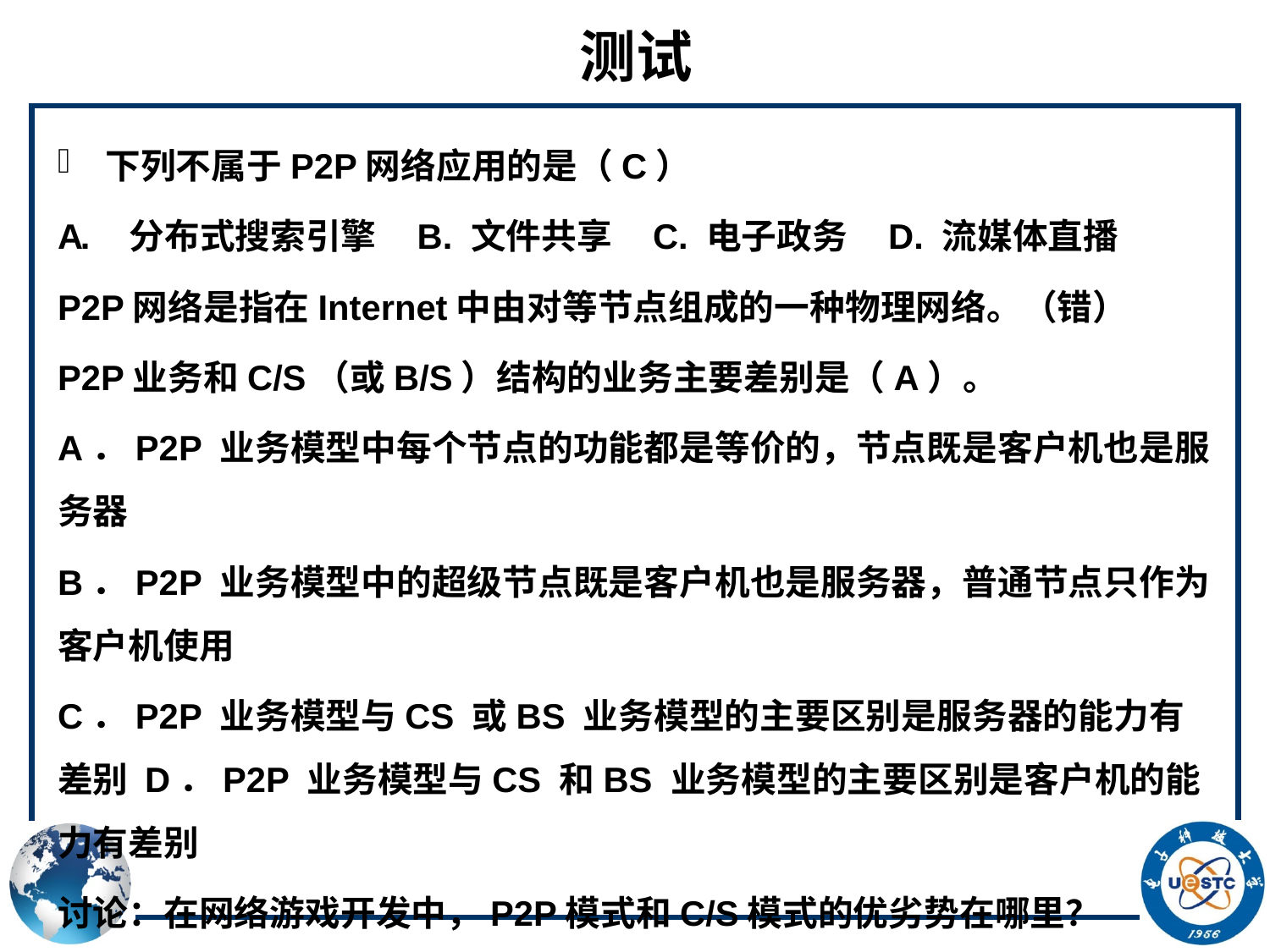

# 测试
下列不属于P2P网络应用的是（C）
分布式搜索引擎    B. 文件共享    C. 电子政务    D. 流媒体直播
P2P网络是指在Internet中由对等节点组成的一种物理网络。（错）
P2P业务和C/S（或B/S）结构的业务主要差别是（A）。
A．P2P 业务模型中每个节点的功能都是等价的，节点既是客户机也是服务器
B．P2P 业务模型中的超级节点既是客户机也是服务器，普通节点只作为客户机使用
C．P2P 业务模型与CS 或BS 业务模型的主要区别是服务器的能力有差别 D．P2P 业务模型与CS 和BS 业务模型的主要区别是客户机的能力有差别
讨论：在网络游戏开发中，P2P模式和C/S模式的优劣势在哪里？